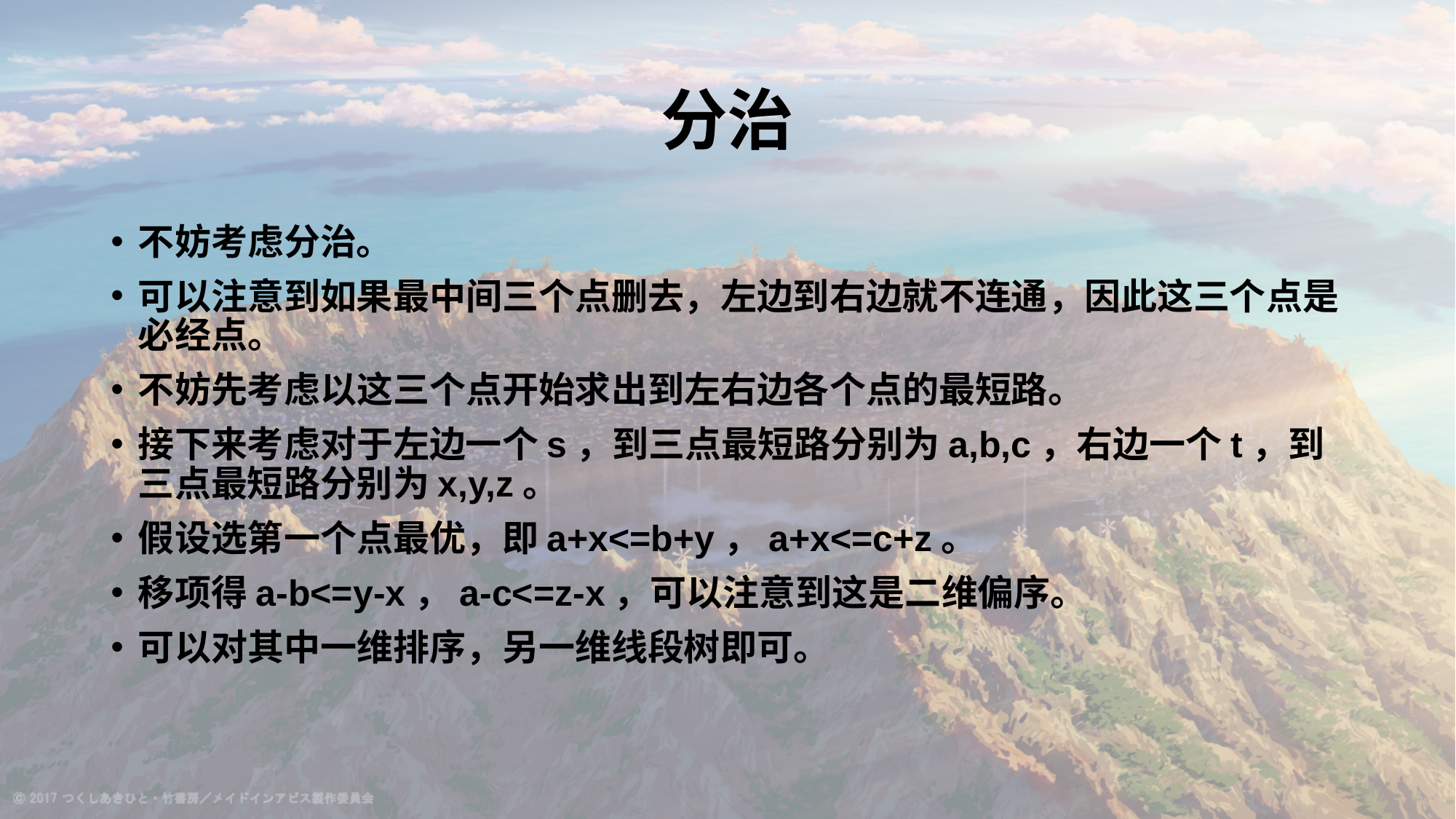

# 分治
不妨考虑分治。
可以注意到如果最中间三个点删去，左边到右边就不连通，因此这三个点是必经点。
不妨先考虑以这三个点开始求出到左右边各个点的最短路。
接下来考虑对于左边一个s，到三点最短路分别为a,b,c，右边一个t，到三点最短路分别为x,y,z。
假设选第一个点最优，即a+x<=b+y，a+x<=c+z。
移项得a-b<=y-x，a-c<=z-x，可以注意到这是二维偏序。
可以对其中一维排序，另一维线段树即可。